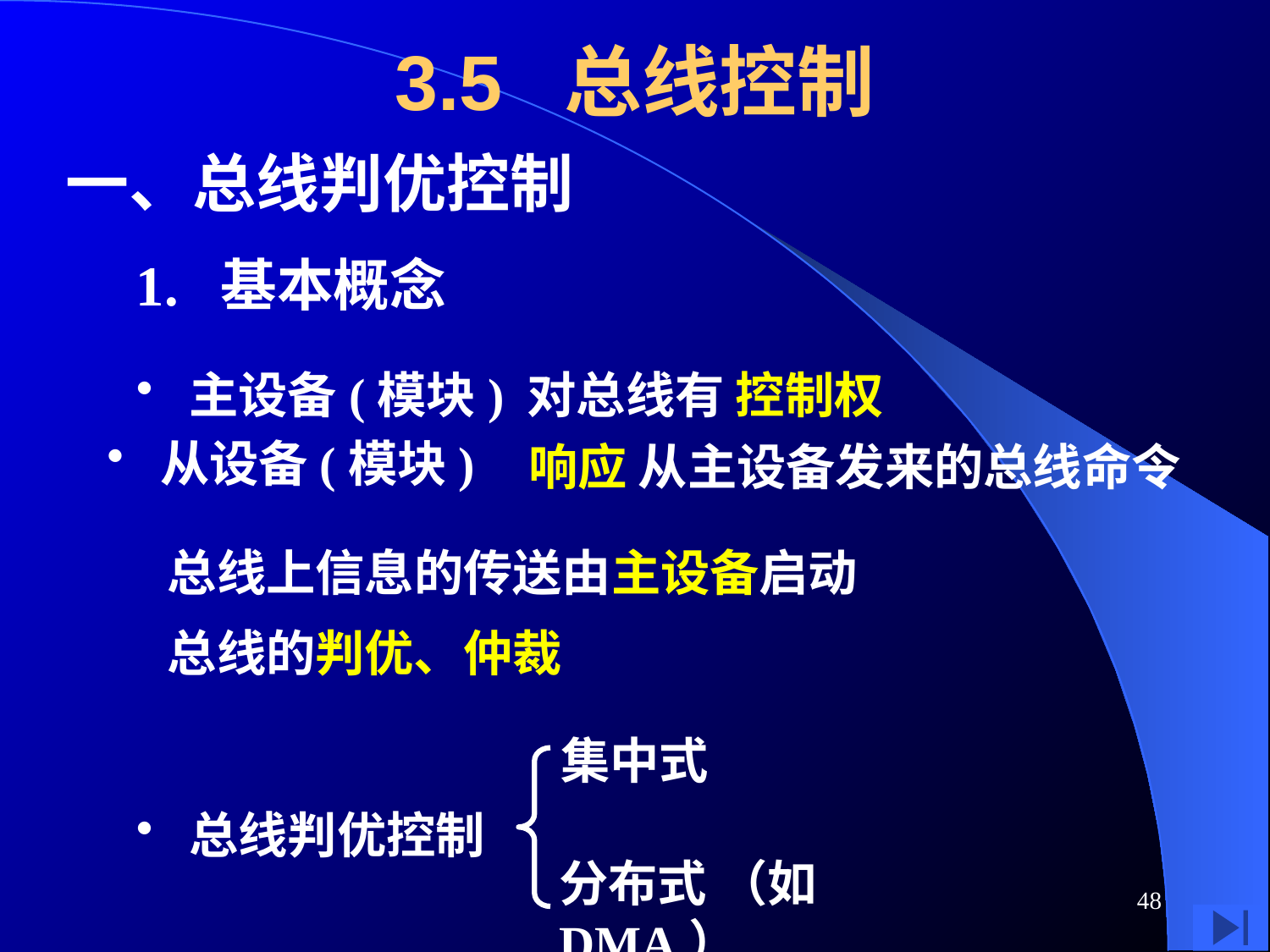

# 3.5  总线控制
一、总线判优控制
1.  基本概念
 主设备(模块)
对总线有 控制权
 从设备(模块)
响应 从主设备发来的总线命令
总线上信息的传送由主设备启动
总线的判优、仲裁
集中式

 总线判优控制
分布式 （如DMA）
48